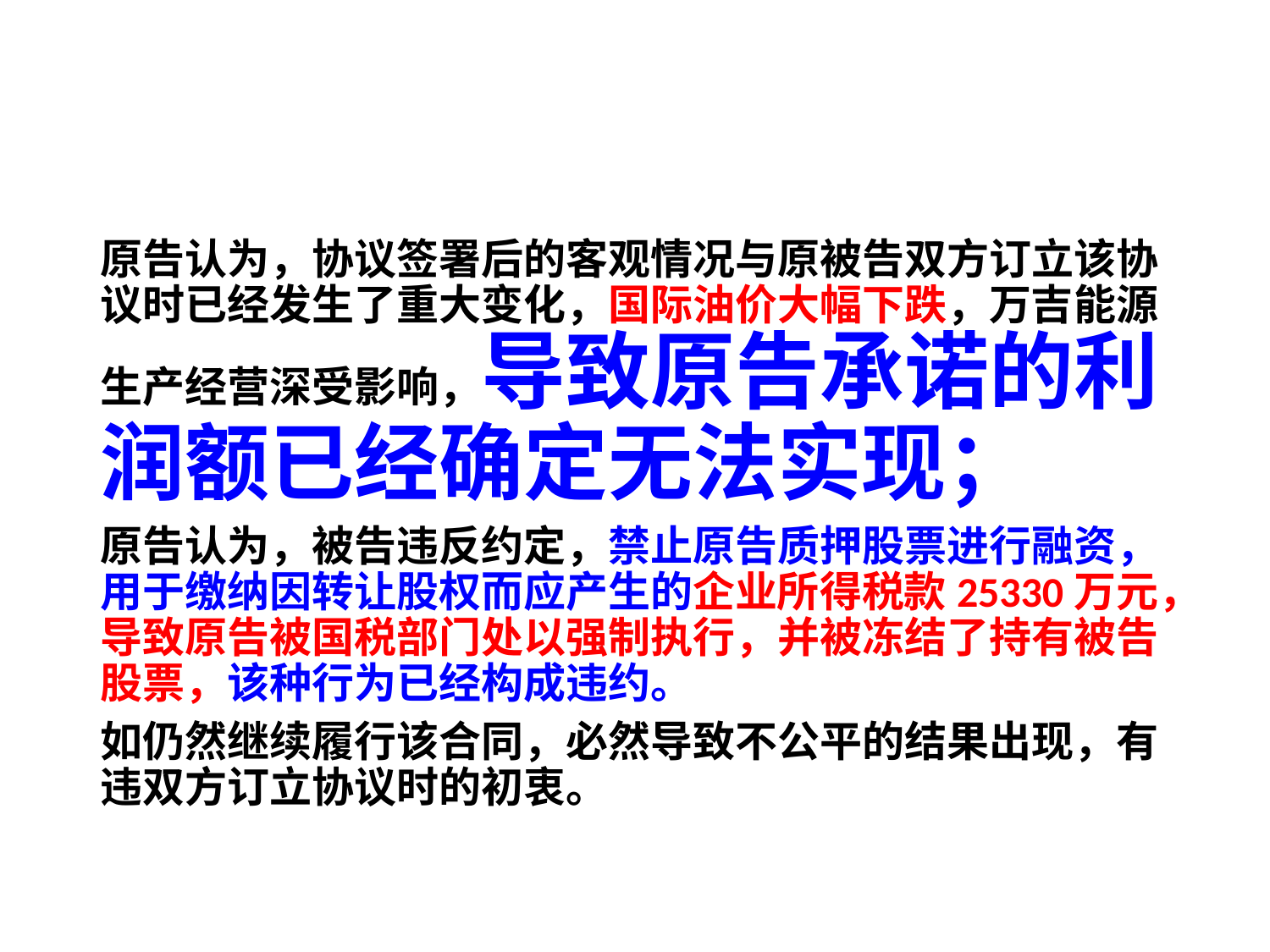

#
原告认为，协议签署后的客观情况与原被告双方订立该协议时已经发生了重大变化，国际油价大幅下跌，万吉能源生产经营深受影响，导致原告承诺的利润额已经确定无法实现；
原告认为，被告违反约定，禁止原告质押股票进行融资，用于缴纳因转让股权而应产生的企业所得税款25330万元，导致原告被国税部门处以强制执行，并被冻结了持有被告股票，该种行为已经构成违约。
如仍然继续履行该合同，必然导致不公平的结果出现，有违双方订立协议时的初衷。